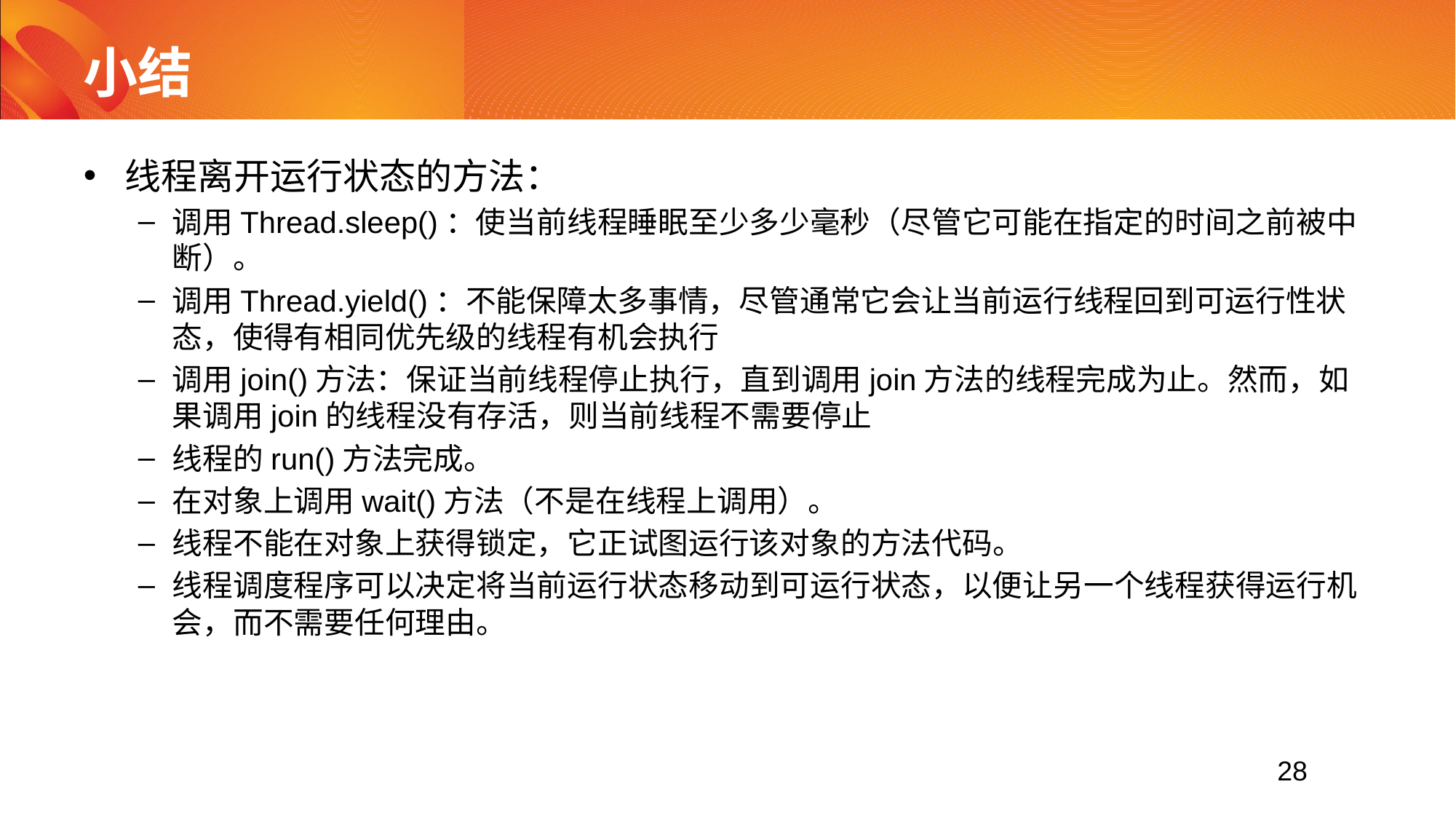

# 小结
线程离开运行状态的方法：
调用Thread.sleep()：使当前线程睡眠至少多少毫秒（尽管它可能在指定的时间之前被中断）。
调用Thread.yield()：不能保障太多事情，尽管通常它会让当前运行线程回到可运行性状态，使得有相同优先级的线程有机会执行
调用join()方法：保证当前线程停止执行，直到调用join方法的线程完成为止。然而，如果调用join的线程没有存活，则当前线程不需要停止
线程的run()方法完成。
在对象上调用wait()方法（不是在线程上调用）。
线程不能在对象上获得锁定，它正试图运行该对象的方法代码。
线程调度程序可以决定将当前运行状态移动到可运行状态，以便让另一个线程获得运行机会，而不需要任何理由。